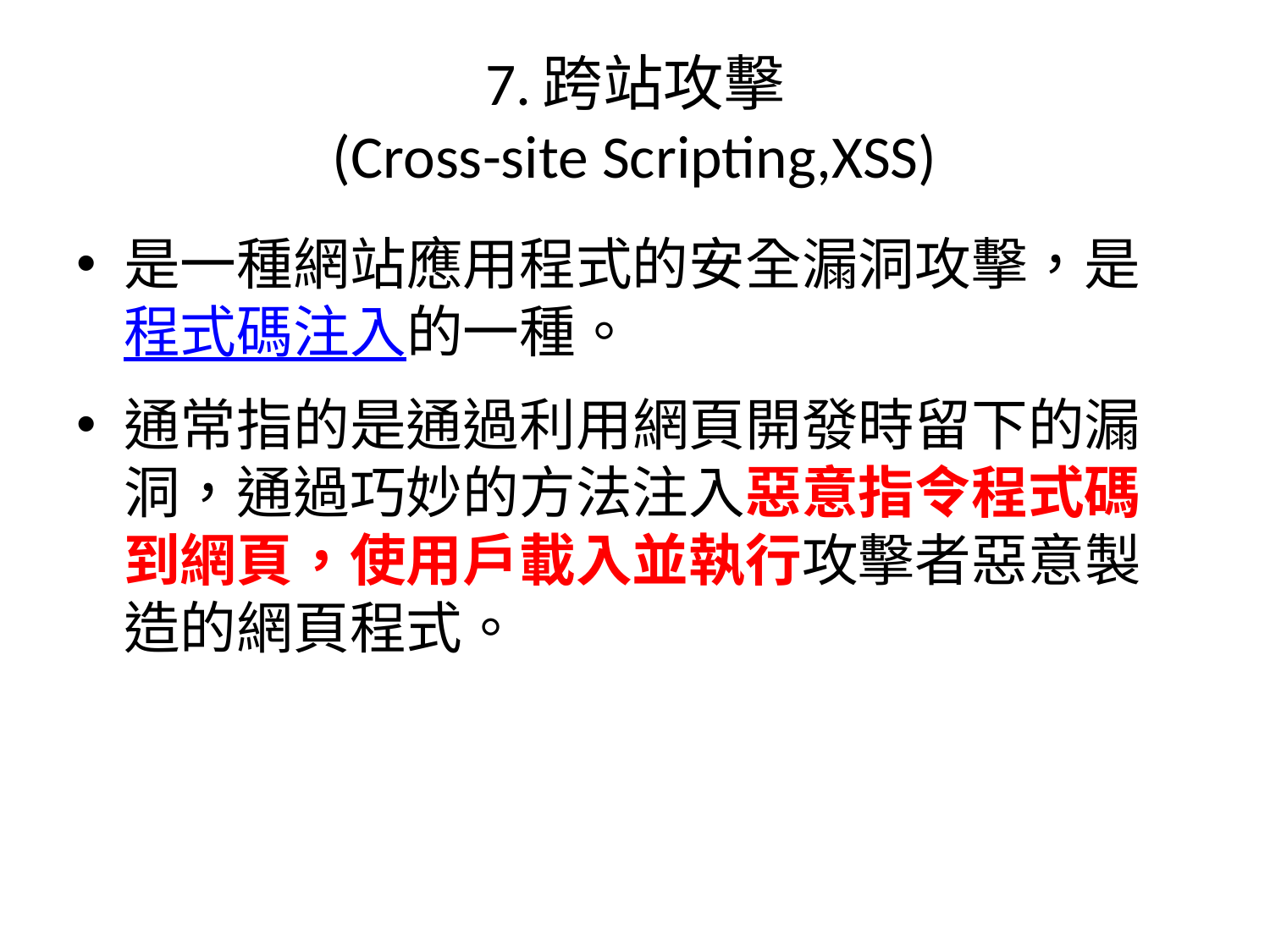

# 7.跨站攻擊 (Cross-site Scripting,XSS)
是一種網站應用程式的安全漏洞攻擊，是程式碼注入的一種。
通常指的是通過利用網頁開發時留下的漏洞，通過巧妙的方法注入惡意指令程式碼到網頁，使用戶載入並執行攻擊者惡意製造的網頁程式。